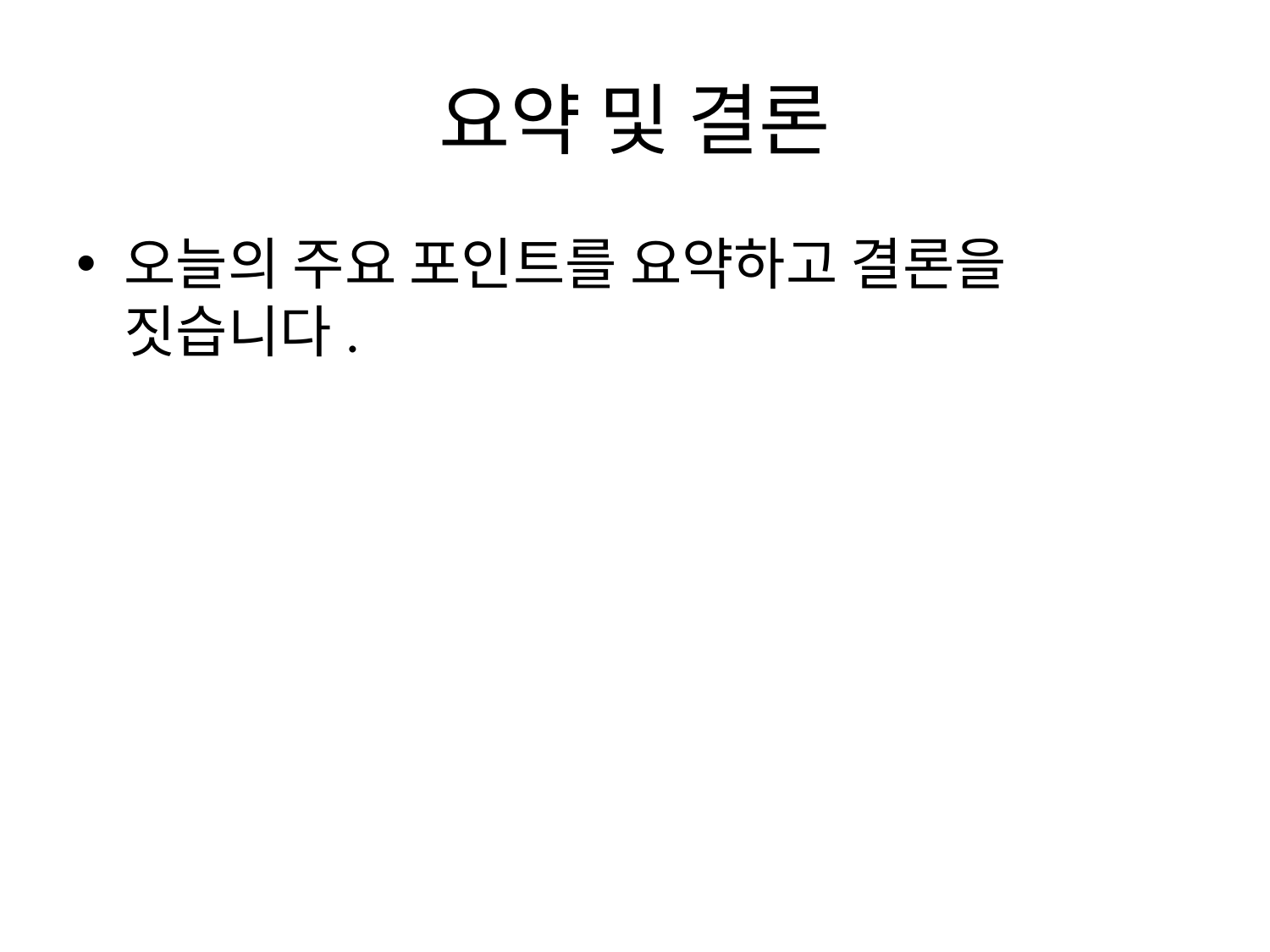

# 요약 및 결론
오늘의 주요 포인트를 요약하고 결론을 짓습니다.